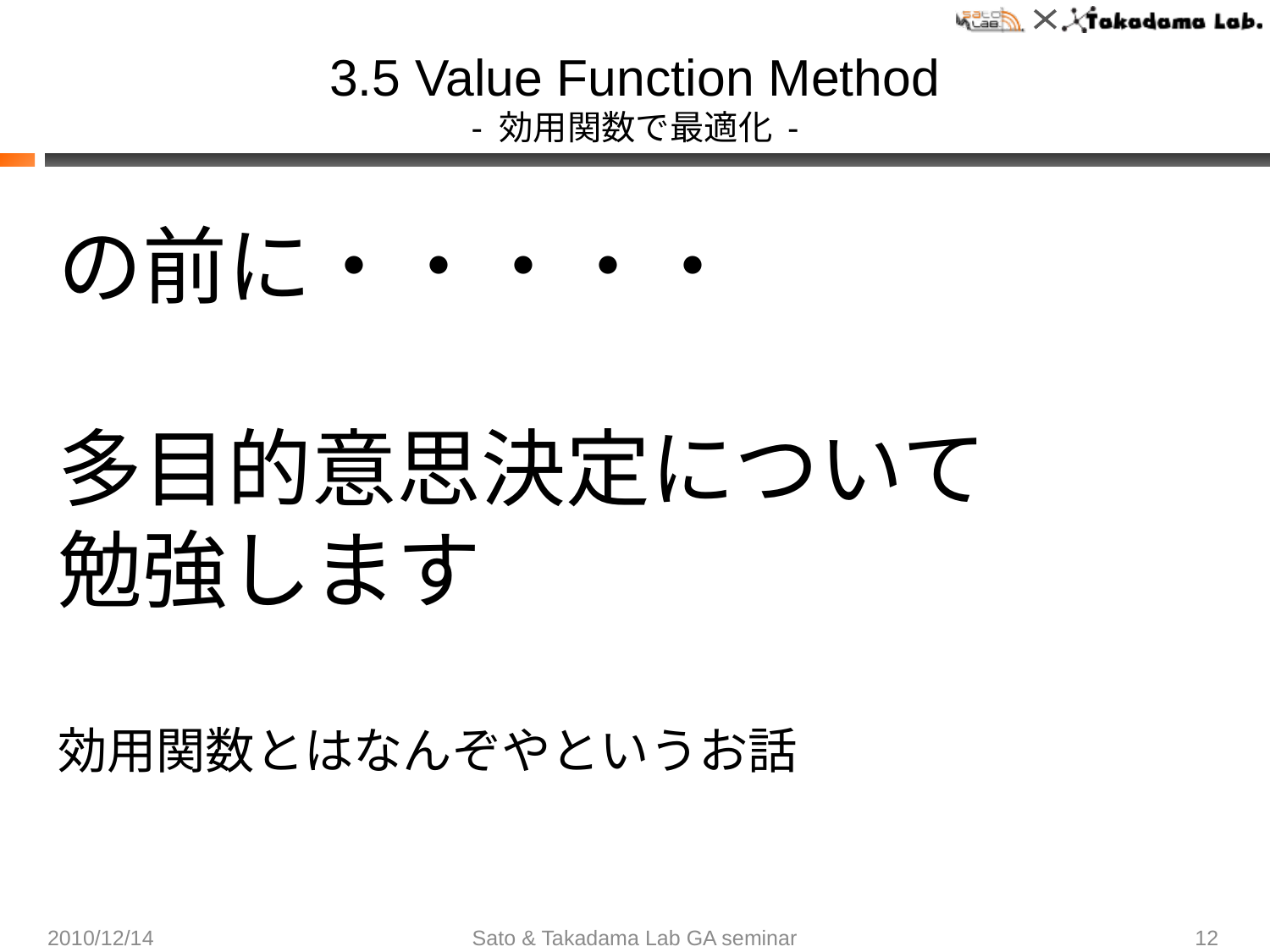

# 3.5 Value Function Method - 効用関数で最適化 -
の前に・・・・・

多目的意思決定について
勉強します

効用関数とはなんぞやというお話
2010/12/14
Sato & Takadama Lab GA seminar
12